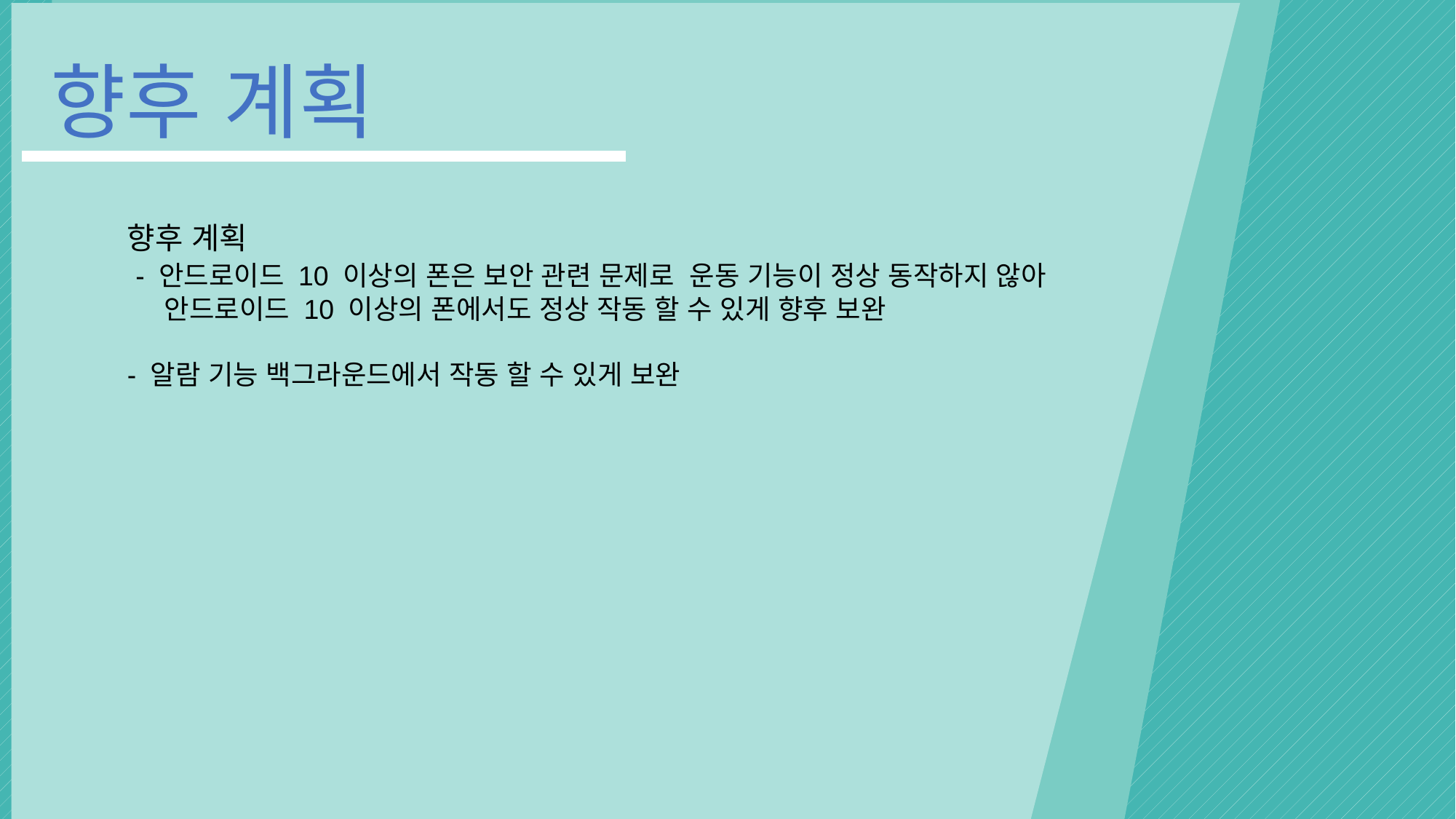

향후 계획
향후 계획
 - 안드로이드 10 이상의 폰은 보안 관련 문제로  운동 기능이 정상 동작하지 않아
    안드로이드 10 이상의 폰에서도 정상 작동 할 수 있게 향후 보완

- 알람 기능 백그라운드에서 작동 할 수 있게 보완